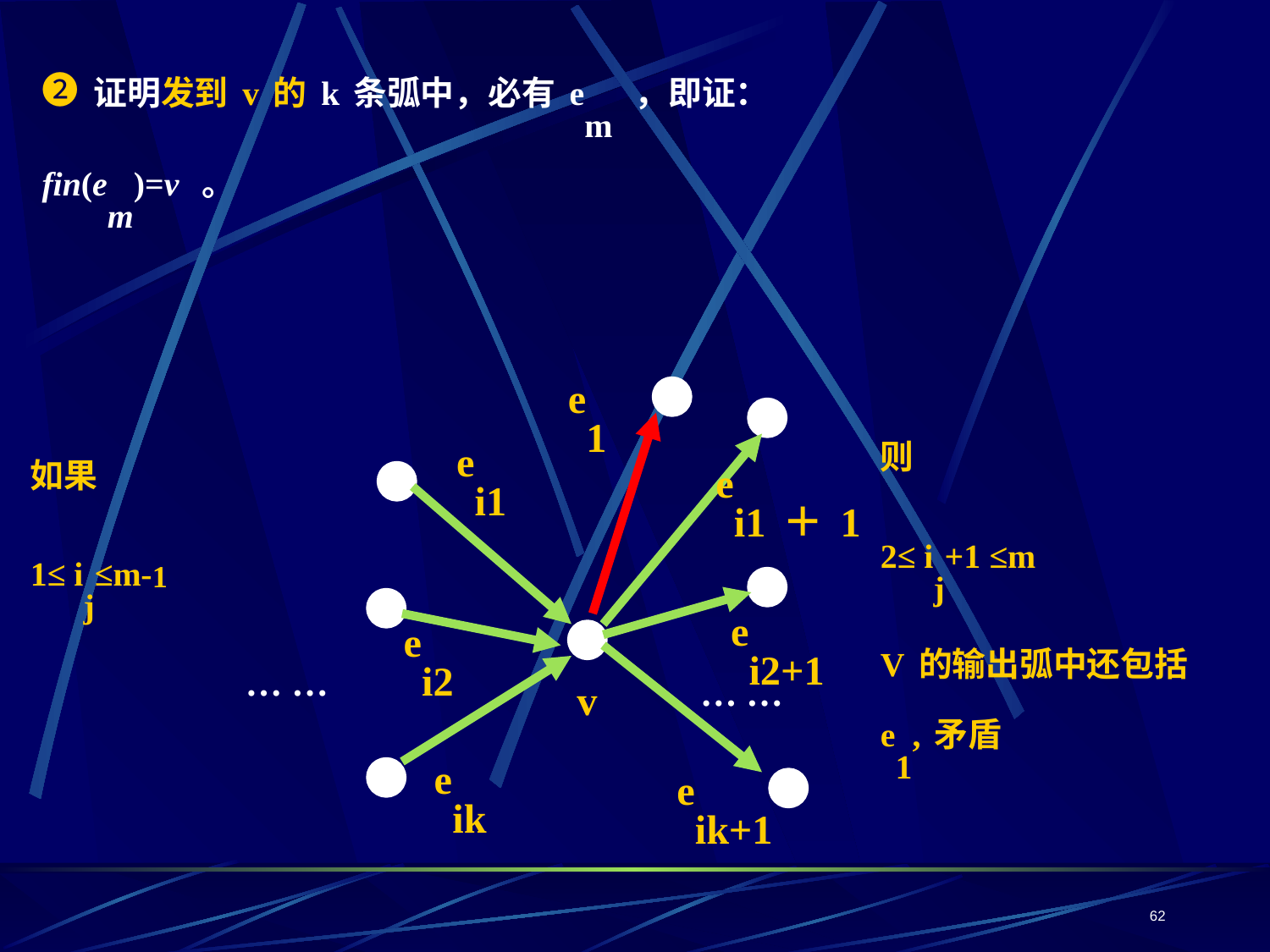

❷证明发到v的k条弧中，必有em ，即证：
 fin(em)=v 。
e1

则
2≤ ij+1 ≤m
V的输出弧中还包括e1,矛盾
ei1

如果
1≤ ij≤m-1
ei1＋1

ei2+1
ei2

… …

… …
v
eik

eik+1

62